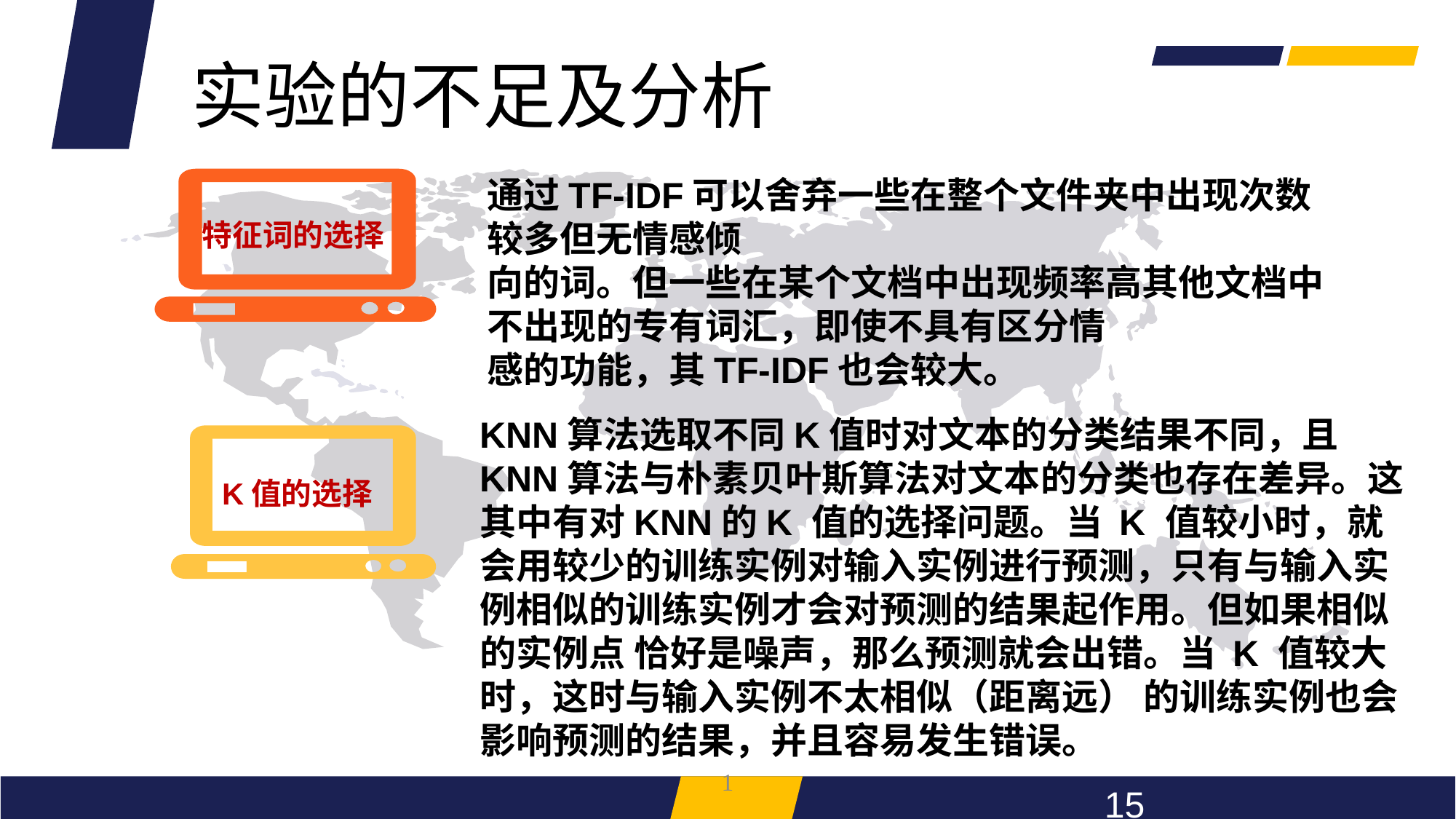

实验的不足及分析

通过TF-IDF可以舍弃一些在整个文件夹中出现次数较多但无情感倾
向的词。但一些在某个文档中出现频率高其他文档中不出现的专有词汇，即使不具有区分情
感的功能，其TF-IDF也会较大。

特征词的选择

KNN算法选取不同K值时对文本的分类结果不同，且KNN算法与朴素贝叶斯算法对文本的分类也存在差异。这其中有对KNN的K 值的选择问题。当 K 值较小时，就会用较少的训练实例对输入实例进行预测，只有与输入实例相似的训练实例才会对预测的结果起作用。但如果相似的实例点 恰好是噪声，那么预测就会出错。当 K 值较大时，这时与输入实例不太相似（距离远） 的训练实例也会影响预测的结果，并且容易发生错误。

 K值的选择

1
15
15